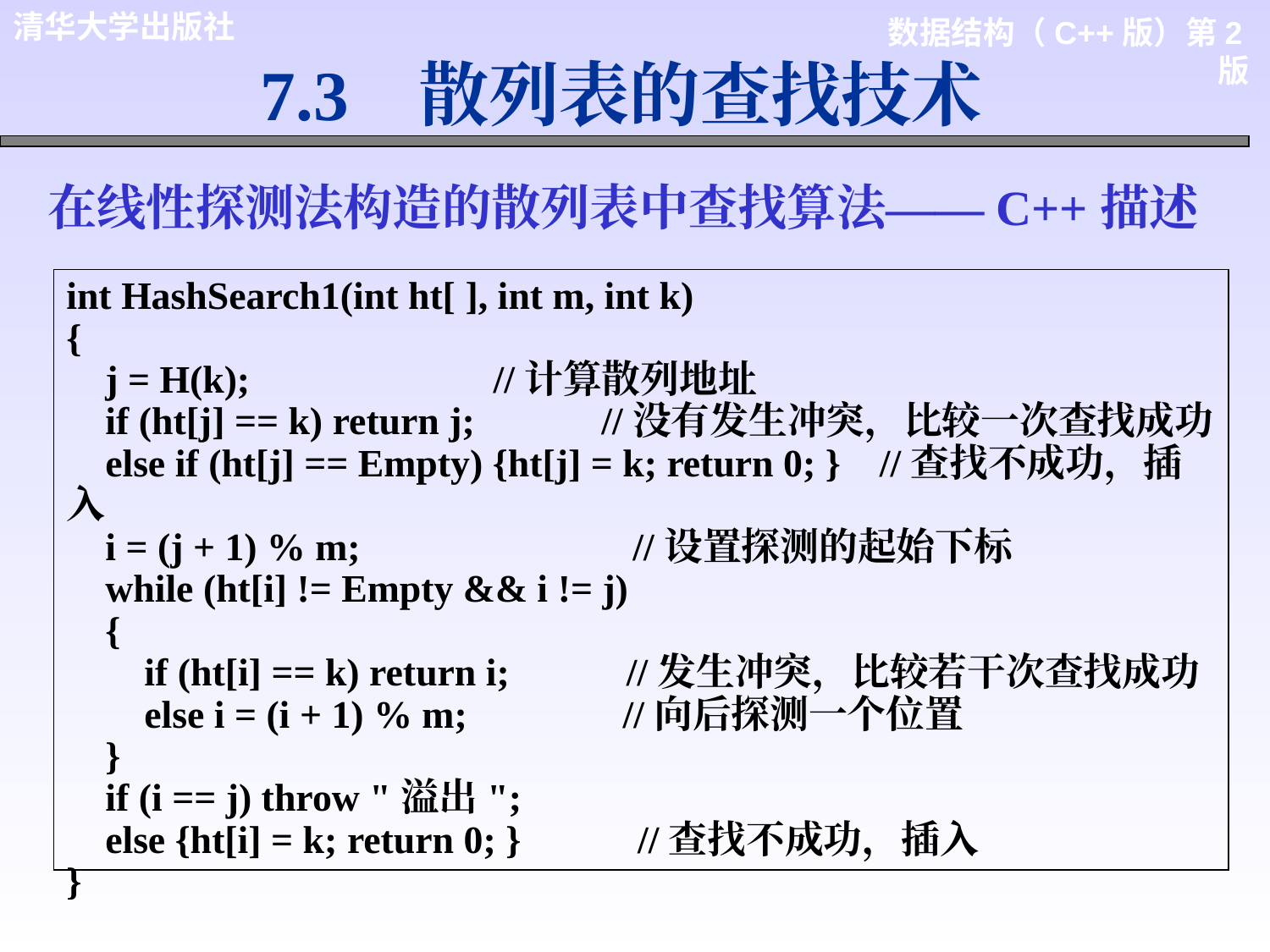

7.3   散列表的查找技术
在线性探测法构造的散列表中查找算法——C++描述
int HashSearch1(int ht[ ], int m, int k)
{
    j = H(k);                         //计算散列地址
    if (ht[j] == k) return j;             //没有发生冲突，比较一次查找成功
    else if (ht[j] == Empty) {ht[j] = k; return 0; }    //查找不成功，插入
    i = (j + 1) % m;                            //设置探测的起始下标
    while (ht[i] != Empty && i != j)
    {
        if (ht[i] == k) return i;            //发生冲突，比较若干次查找成功
        else i = (i + 1) % m;                //向后探测一个位置
    }
    if (i == j) throw "溢出";
    else {ht[i] = k; return 0; }            //查找不成功，插入
}